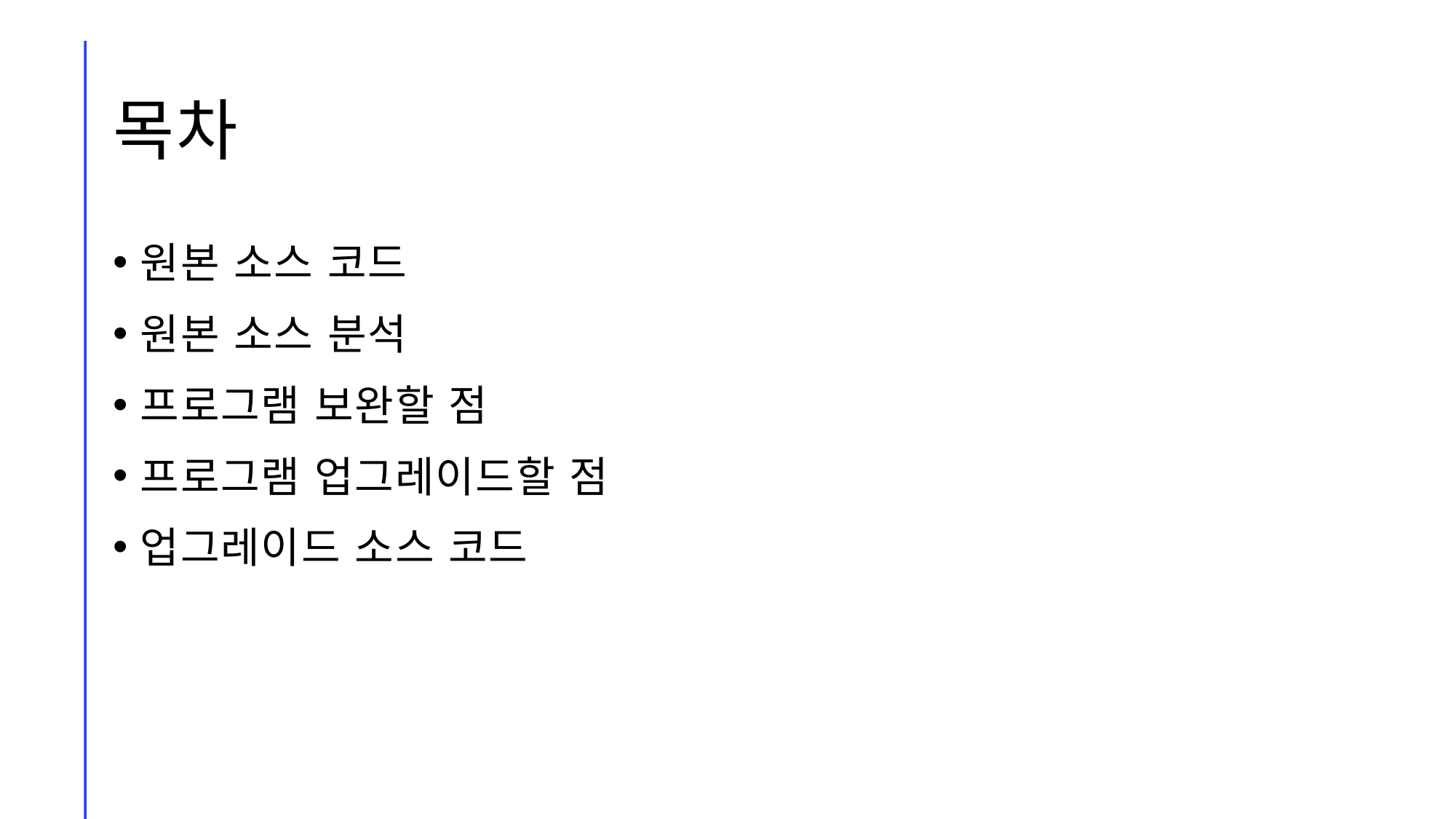

# 목차
원본 소스 코드
원본 소스 분석
프로그램 보완할 점
프로그램 업그레이드할 점
업그레이드 소스 코드